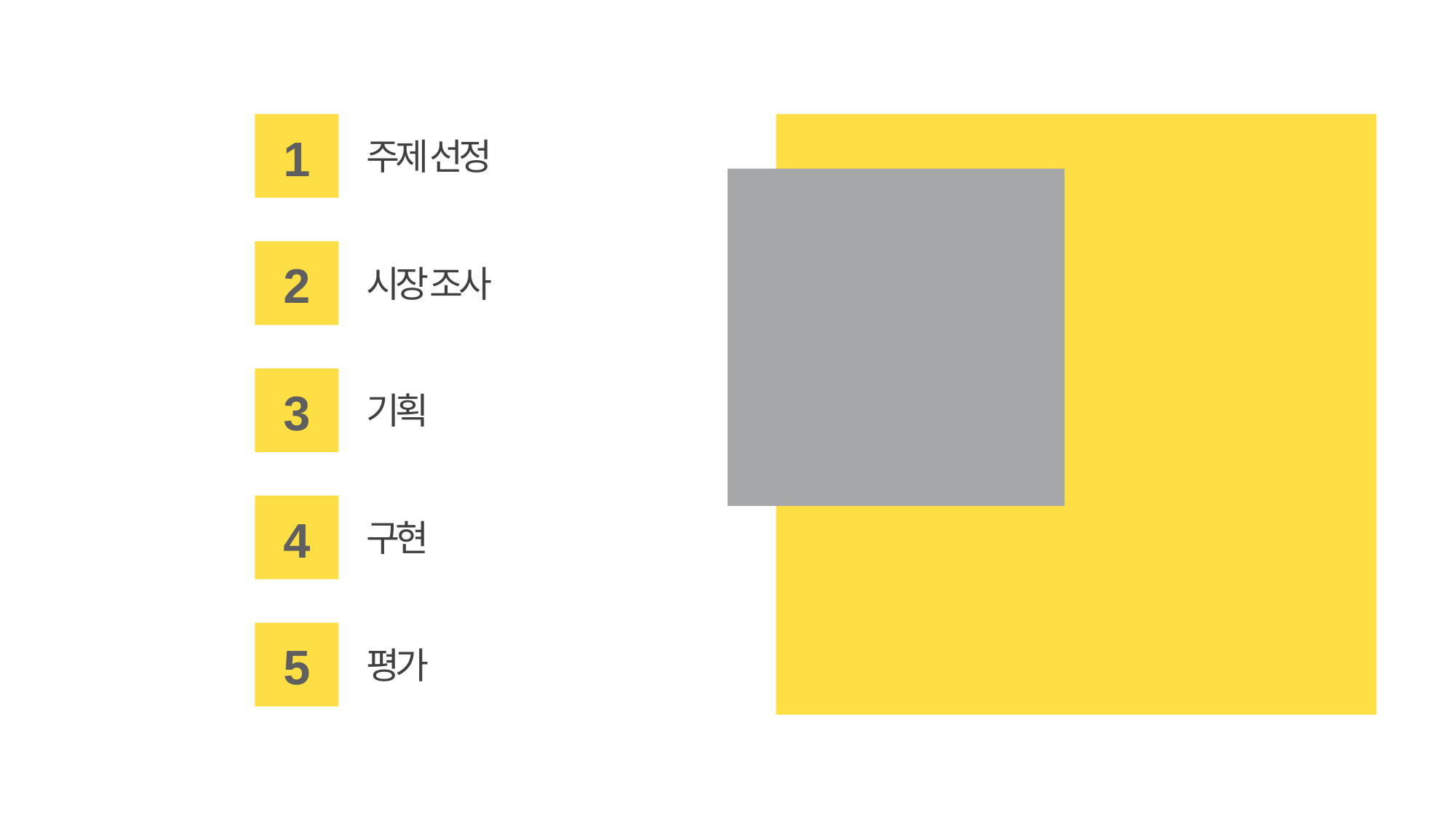

1
주제 선정

2
시장 조사

3
기획

4
구현

5
평가